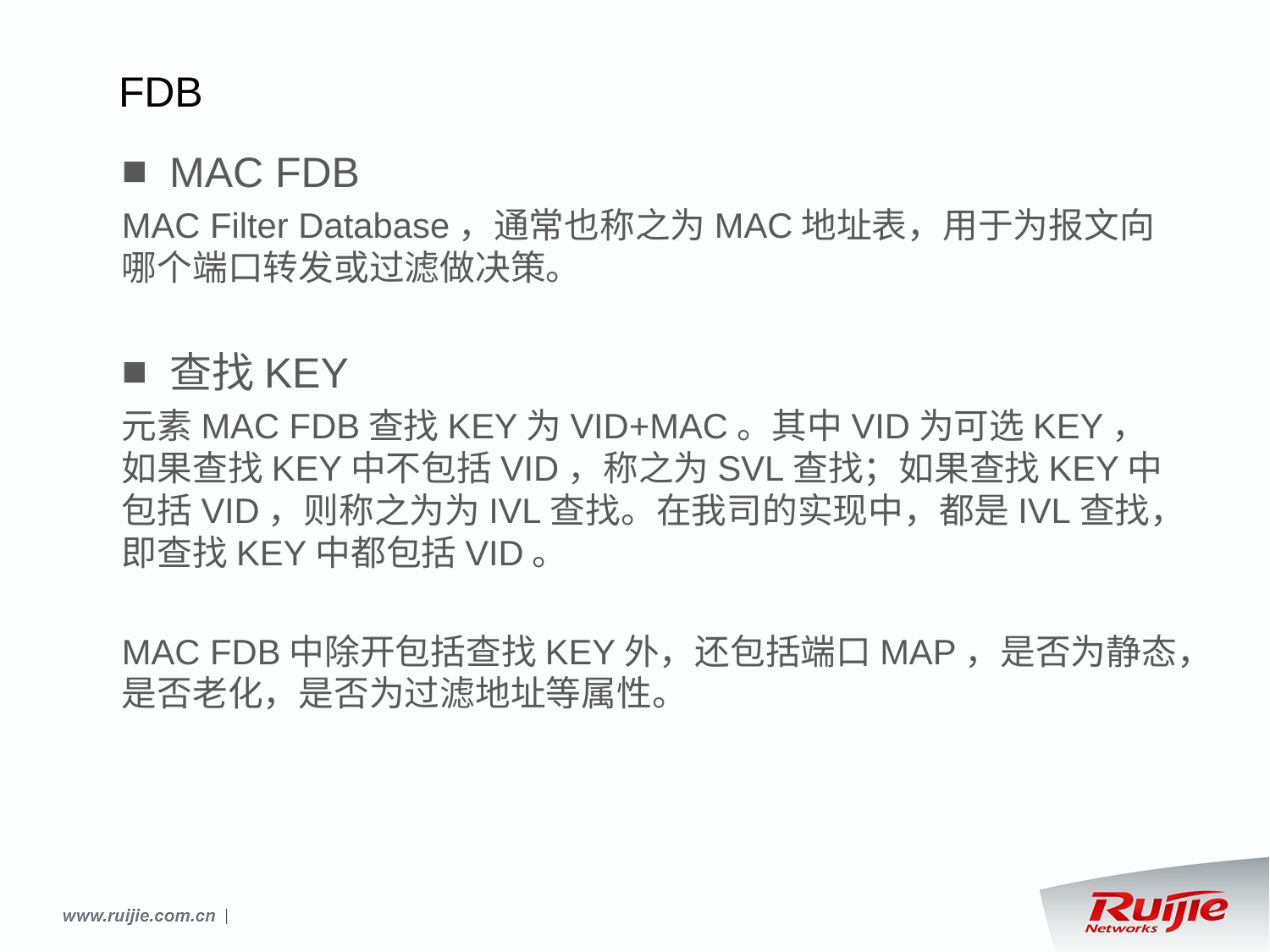

# FDB
MAC FDB
MAC Filter Database，通常也称之为MAC地址表，用于为报文向哪个端口转发或过滤做决策。

查找KEY
元素MAC FDB查找KEY为VID+MAC。其中VID为可选KEY，如果查找KEY中不包括VID，称之为SVL查找；如果查找KEY中包括VID，则称之为为IVL查找。在我司的实现中，都是IVL查找，即查找KEY中都包括VID。

MAC FDB中除开包括查找KEY外，还包括端口MAP，是否为静态，是否老化，是否为过滤地址等属性。